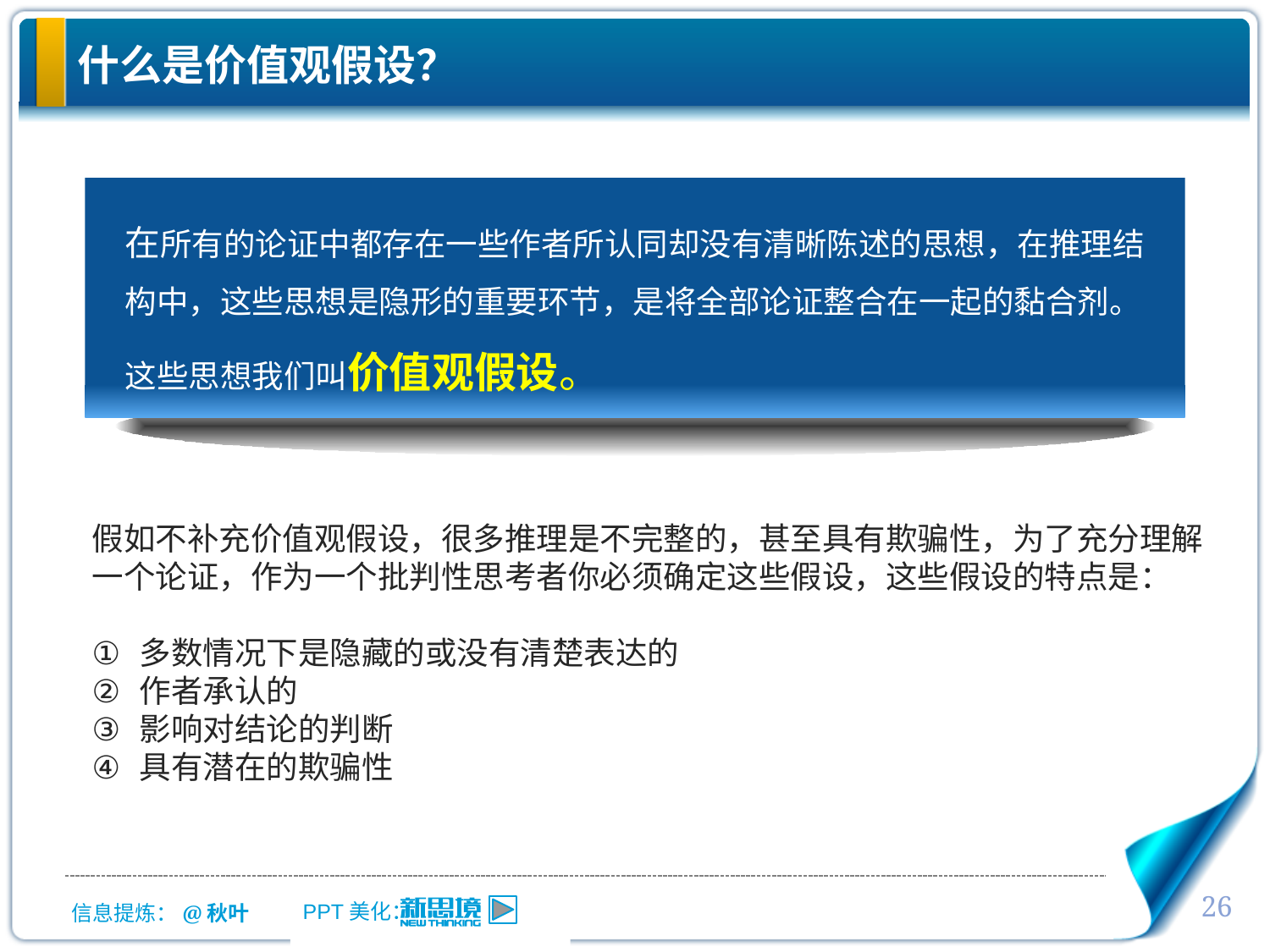

# 什么是价值观假设？
在所有的论证中都存在一些作者所认同却没有清晰陈述的思想，在推理结构中，这些思想是隐形的重要环节，是将全部论证整合在一起的黏合剂。这些思想我们叫价值观假设。

假如不补充价值观假设，很多推理是不完整的，甚至具有欺骗性，为了充分理解一个论证，作为一个批判性思考者你必须确定这些假设，这些假设的特点是：
多数情况下是隐藏的或没有清楚表达的
作者承认的
影响对结论的判断
具有潜在的欺骗性
26